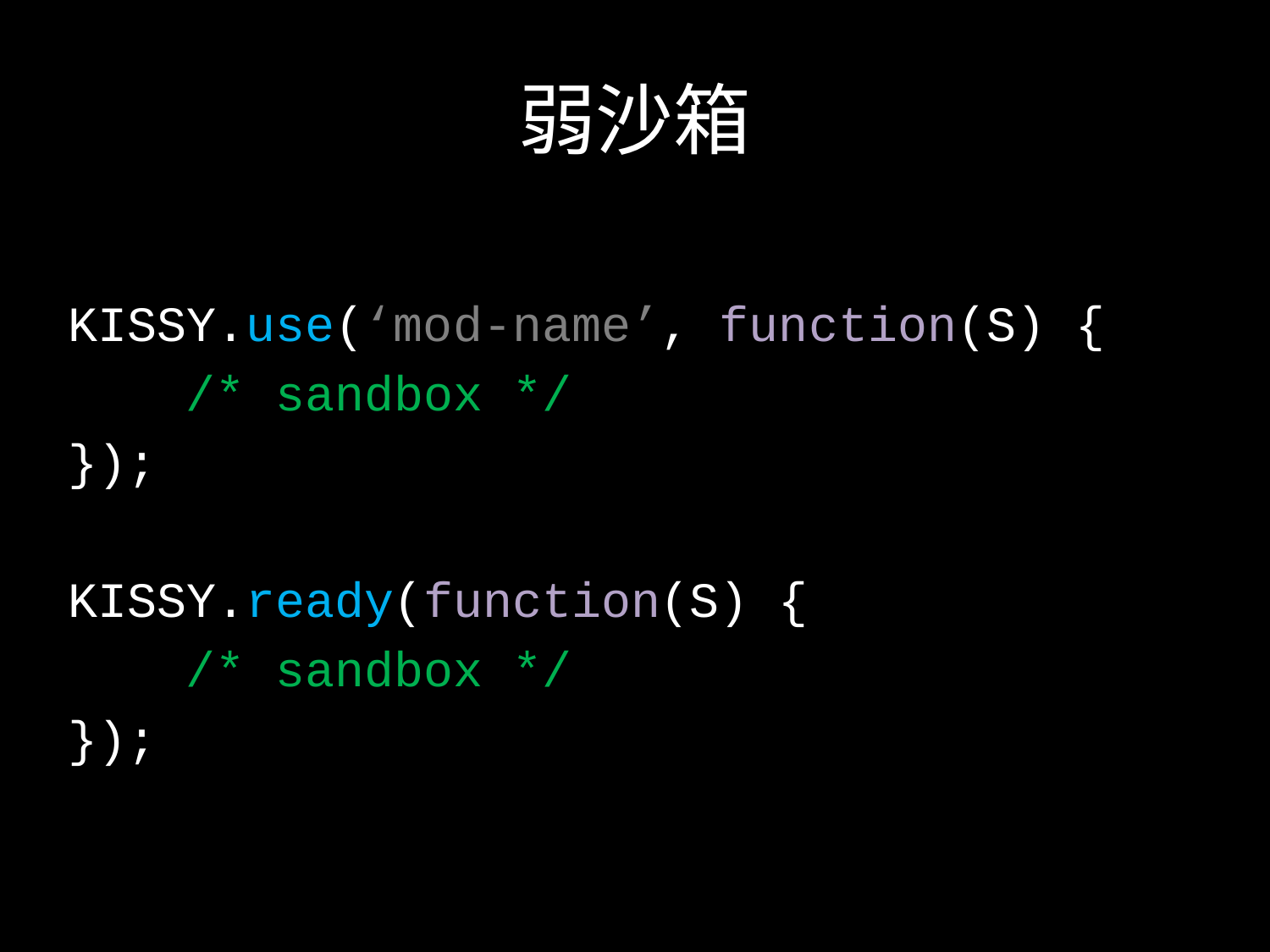

# 弱沙箱
KISSY.use(‘mod-name’, function(S) {
    /* sandbox */
});

KISSY.ready(function(S) {
    /* sandbox */
});